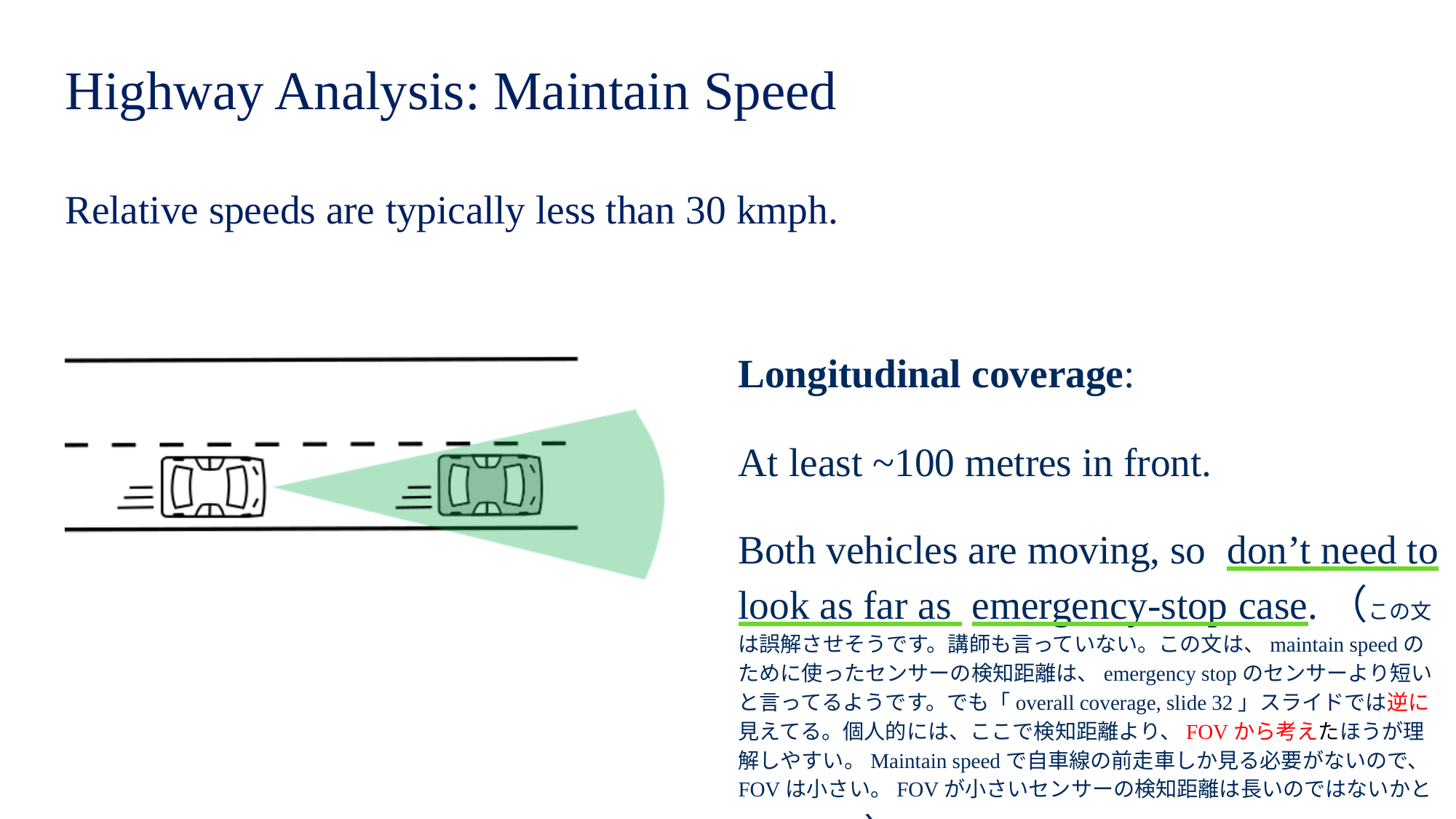

# Highway Analysis: Maintain Speed
Relative speeds are typically less than 30 kmph.

Longitudinal coverage:
At least ~100 metres in front.
Both vehicles are moving, so  don’t need to look as far as  emergency-stop case.（この文は誤解させそうです。講師も言っていない。この文は、maintain speedのために使ったセンサーの検知距離は、emergency stopのセンサーより短いと言ってるようです。でも「overall coverage, slide 32」スライドでは逆に見えてる。個人的には、ここで検知距離より、FOVから考えたほうが理解しやすい。Maintain speedで自車線の前走車しか見る必要がないので、FOVは小さい。FOVが小さいセンサーの検知距離は長いのではないかと思っている。）